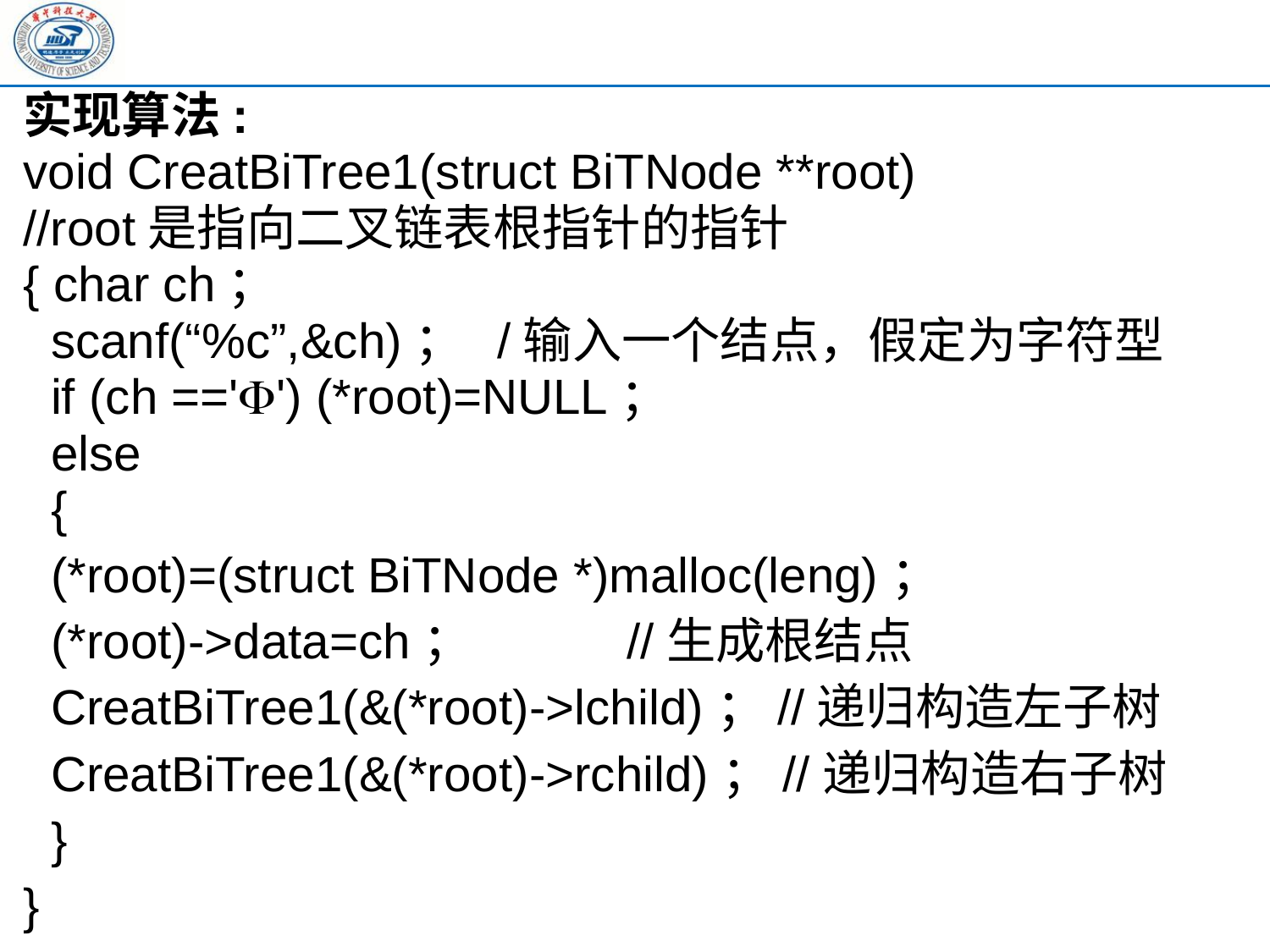

实现算法:
void CreatBiTree1(struct BiTNode **root)
//root是指向二叉链表根指针的指针
{ char ch；
  scanf(“%c”,&ch)；  /输入一个结点，假定为字符型
  if (ch =='Φ') (*root)=NULL；
  else
  {
  (*root)=(struct BiTNode *)malloc(leng)；
  (*root)->data=ch；             //生成根结点
  CreatBiTree1(&(*root)->lchild)；//递归构造左子树
  CreatBiTree1(&(*root)->rchild)；//递归构造右子树
  }
}